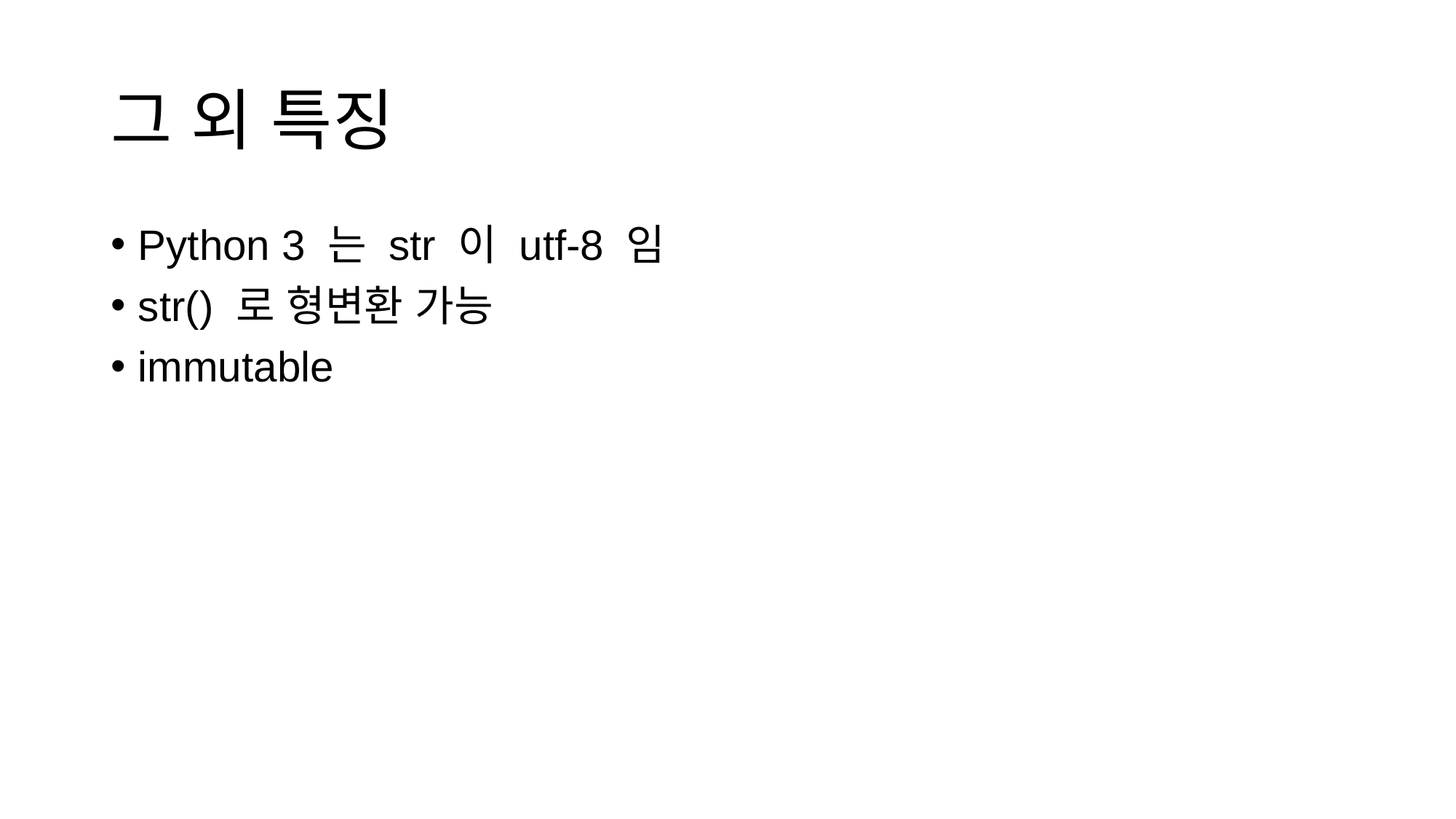

# 그 외 특징
Python 3 는 str 이 utf-8 임
str() 로 형변환 가능
immutable